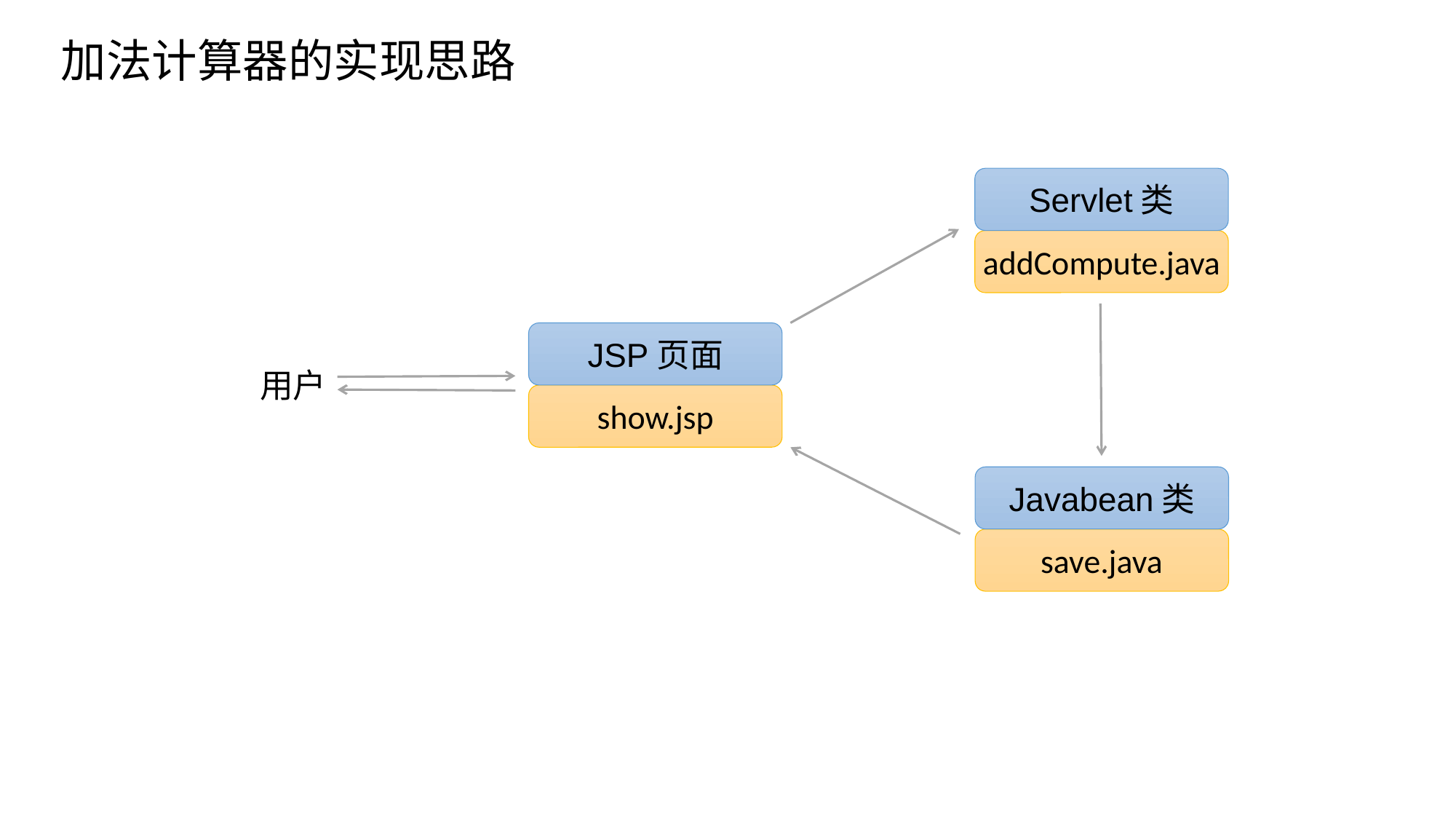

加法计算器的实现思路

Servlet类
addCompute.java

JSP页面
show.jsp
用户

Javabean类
save.java